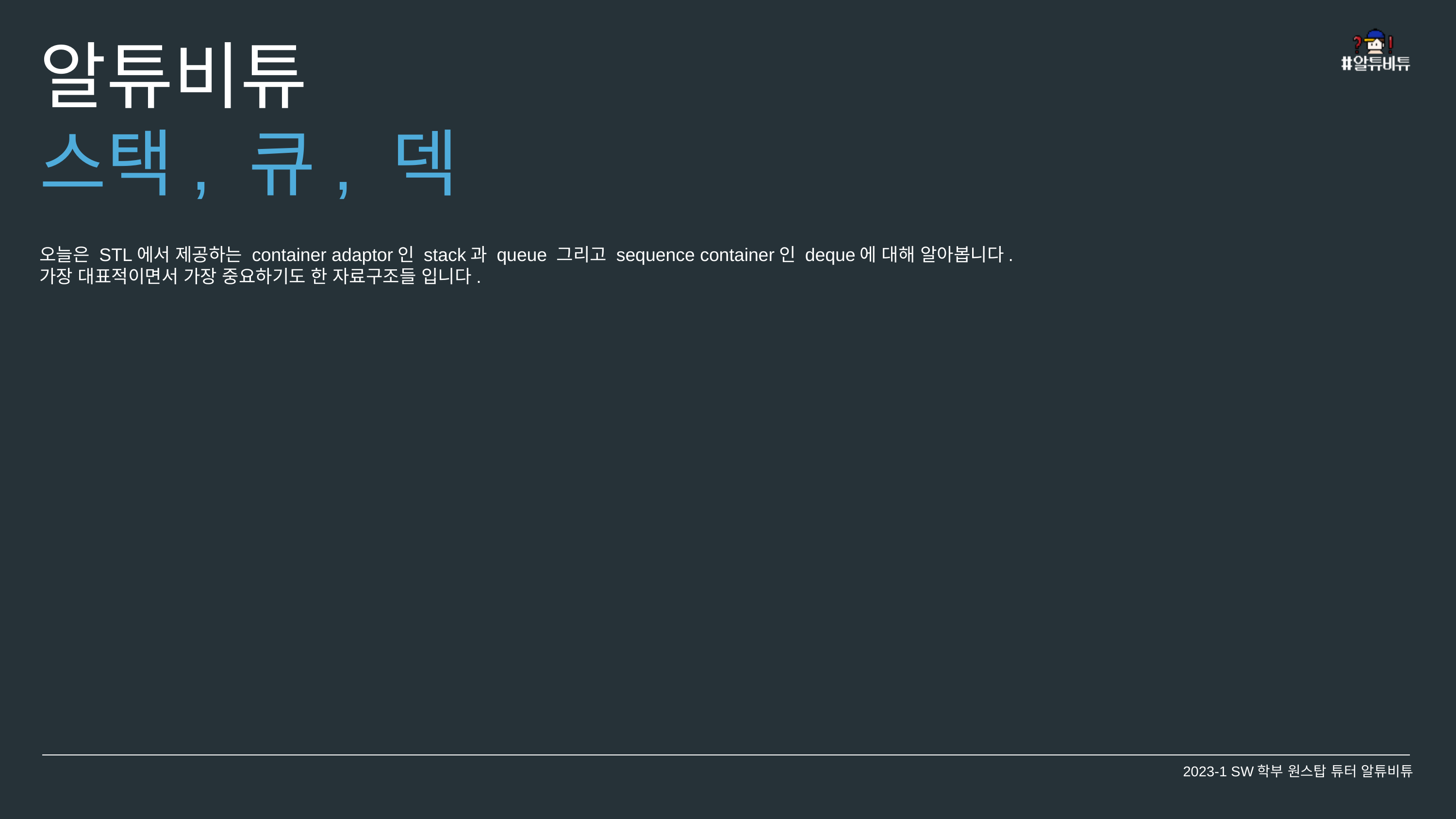

알튜비튜
스택, 큐, 덱
오늘은 STL에서 제공하는 container adaptor인 stack과 queue 그리고 sequence container인 deque에 대해 알아봅니다.
가장 대표적이면서 가장 중요하기도 한 자료구조들 입니다.
2023-1 SW학부 원스탑 튜터 알튜비튜